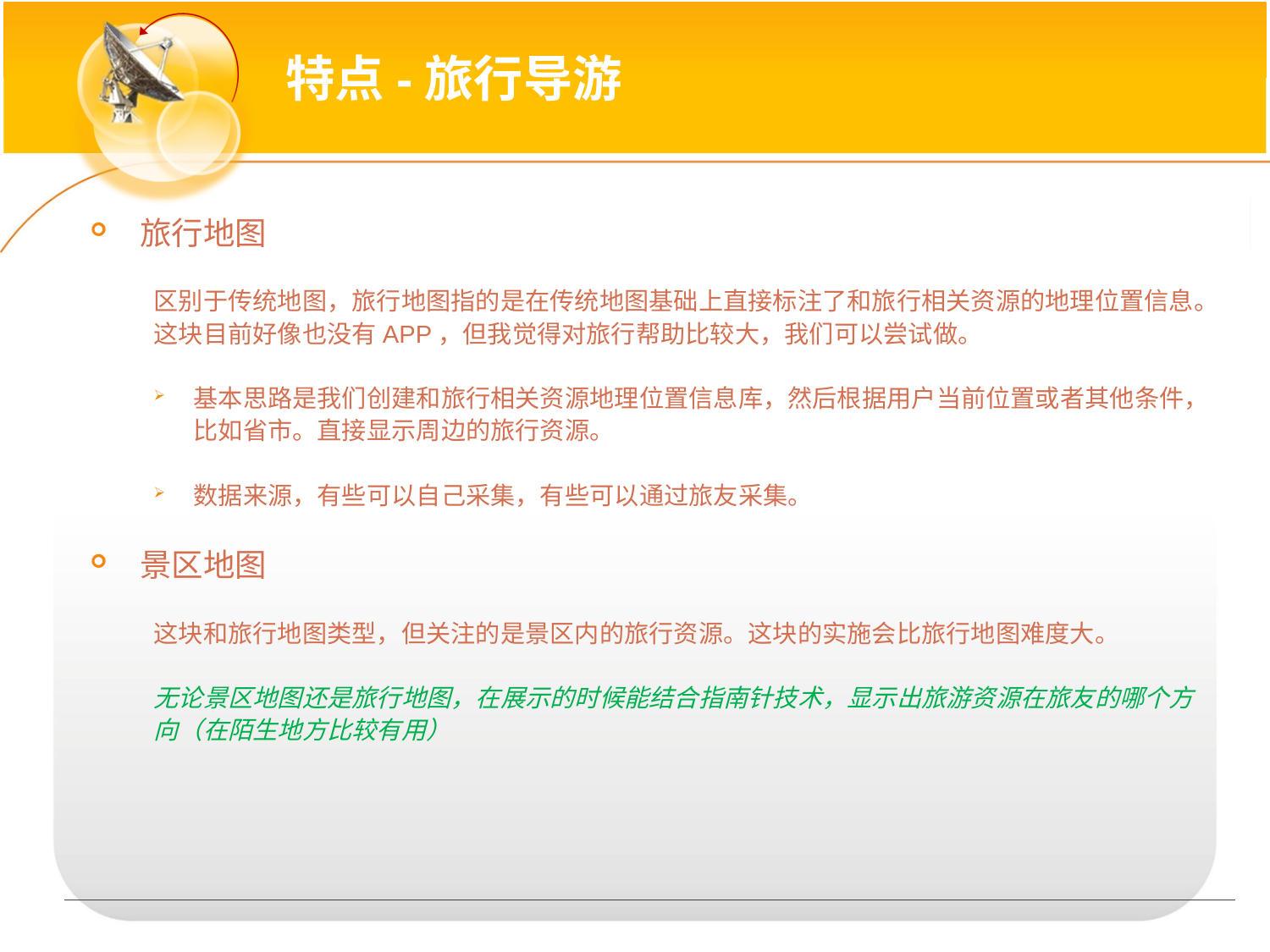

# 特点-旅行导游
旅行地图
区别于传统地图，旅行地图指的是在传统地图基础上直接标注了和旅行相关资源的地理位置信息。这块目前好像也没有APP，但我觉得对旅行帮助比较大，我们可以尝试做。
基本思路是我们创建和旅行相关资源地理位置信息库，然后根据用户当前位置或者其他条件，比如省市。直接显示周边的旅行资源。
数据来源，有些可以自己采集，有些可以通过旅友采集。
景区地图
这块和旅行地图类型，但关注的是景区内的旅行资源。这块的实施会比旅行地图难度大。
无论景区地图还是旅行地图，在展示的时候能结合指南针技术，显示出旅游资源在旅友的哪个方向（在陌生地方比较有用）